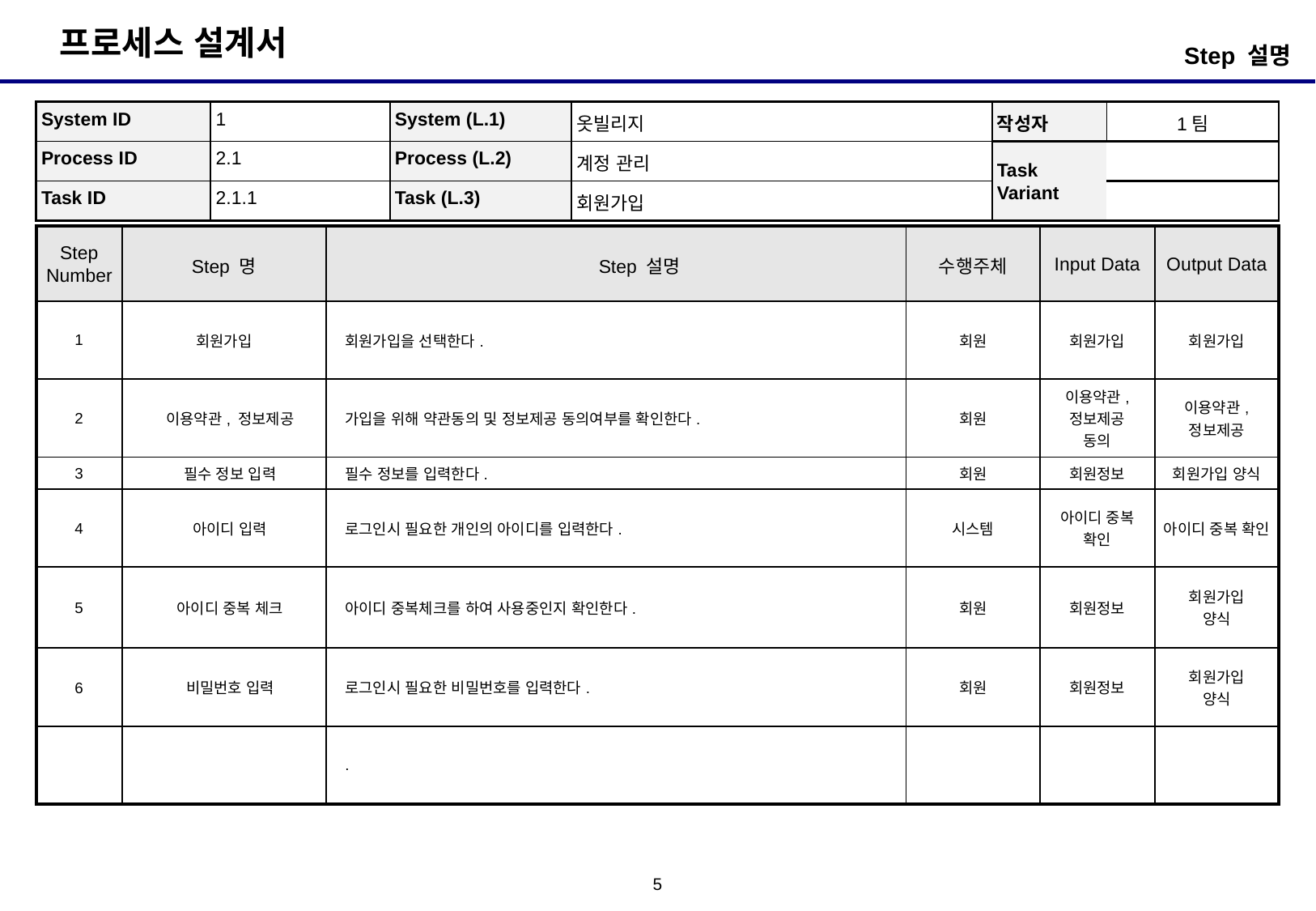

Step 설명
| System ID | 1 | System (L.1) | 옷빌리지 | 작성자 | 1팀 |
| --- | --- | --- | --- | --- | --- |
| Process ID | 2.1 | Process (L.2) | 계정 관리 | Task Variant |  |
| Task ID | 2.1.1 | Task (L.3) | 회원가입 |  |  |
| Step Number | Step 명 | Step 설명 | 수행주체 | Input Data | Output Data |
| --- | --- | --- | --- | --- | --- |
| 1 | 회원가입 | 회원가입을 선택한다. | 회원 | 회원가입 | 회원가입 |
| 2 | 이용약관, 정보제공 | 가입을 위해 약관동의 및 정보제공 동의여부를 확인한다. | 회원 | 이용약관, 정보제공 동의 | 이용약관, 정보제공 |
| 3 | 필수 정보 입력 | 필수 정보를 입력한다. | 회원 | 회원정보 | 회원가입 양식 |
| 4 | 아이디 입력 | 로그인시 필요한 개인의 아이디를 입력한다. | 시스템 | 아이디 중복 확인 | 아이디 중복 확인 |
| 5 | 아이디 중복 체크 | 아이디 중복체크를 하여 사용중인지 확인한다. | 회원 | 회원정보 | 회원가입 양식 |
| 6 | 비밀번호 입력 | 로그인시 필요한 비밀번호를 입력한다. | 회원 | 회원정보 | 회원가입 양식 |
|  |  | . |  |  |  |